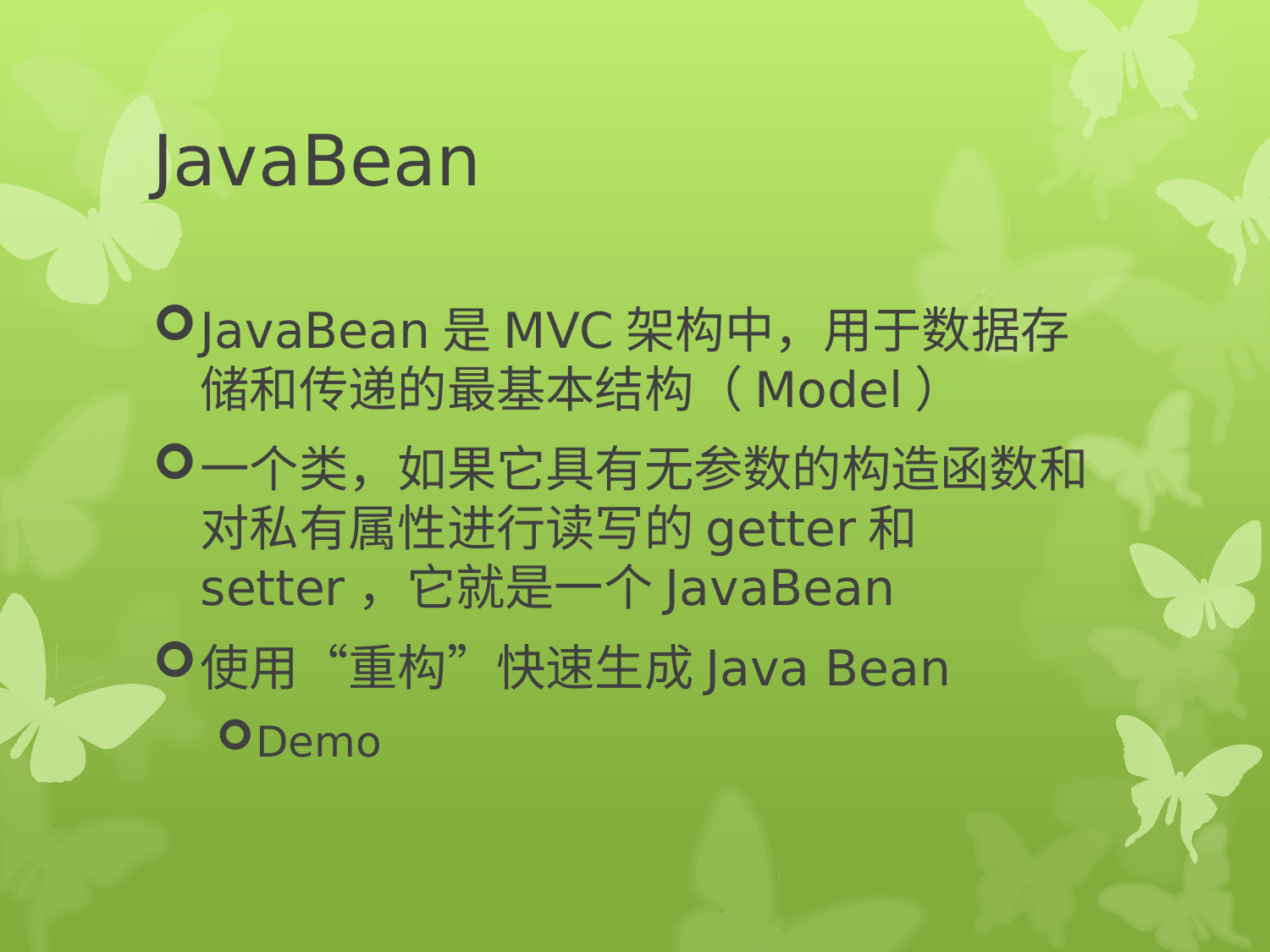

# JavaBean
JavaBean是MVC架构中，用于数据存储和传递的最基本结构（Model）
一个类，如果它具有无参数的构造函数和对私有属性进行读写的getter和setter，它就是一个JavaBean
使用“重构”快速生成Java Bean
Demo